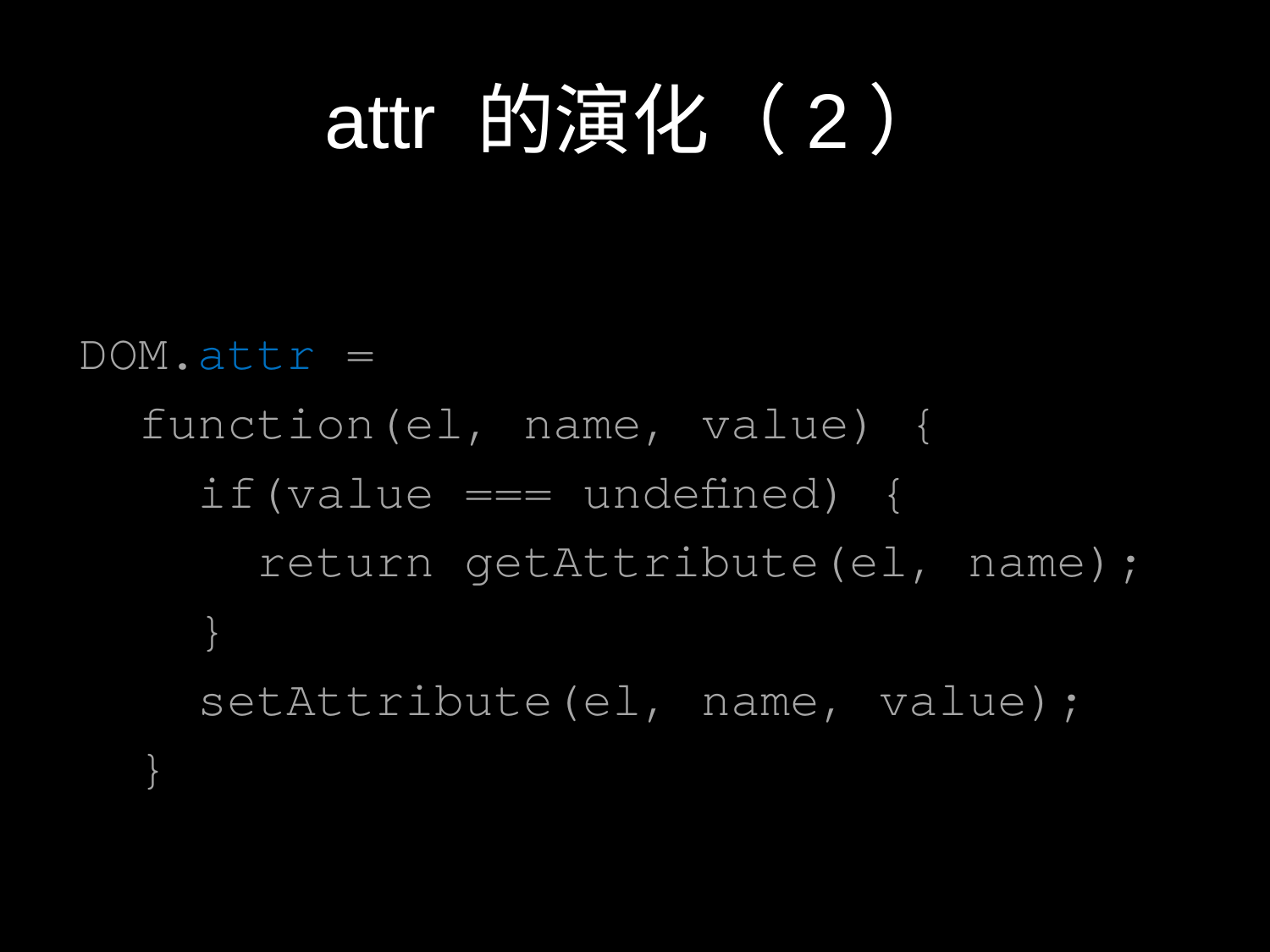

# attr 的演化（2）
DOM.attr =
  function(el, name, value) {
    if(value === undefined) {
      return getAttribute(el, name);
    }
    setAttribute(el, name, value);
  }